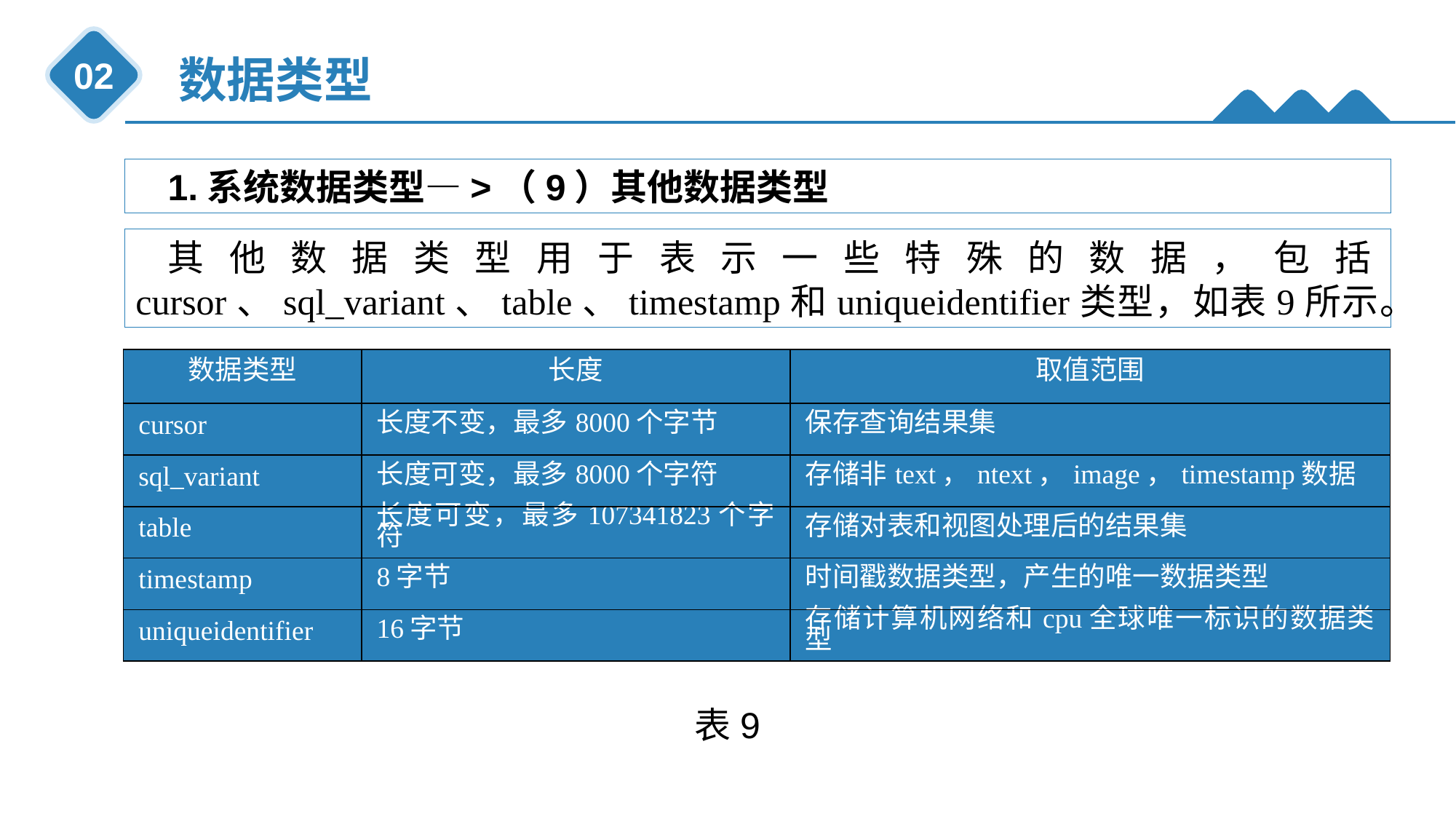

数据类型
02

1.系统数据类型—>（9）其他数据类型
其他数据类型用于表示一些特殊的数据，包括cursor、sql_variant、table、timestamp和uniqueidentifier类型，如表9所示。
| 数据类型 | 长度 | 取值范围 |
| --- | --- | --- |
| cursor | 长度不变，最多8000个字节 | 保存查询结果集 |
| sql\_variant | 长度可变，最多8000个字符 | 存储非text，ntext，image，timestamp数据 |
| table | 长度可变，最多107341823个字符 | 存储对表和视图处理后的结果集 |
| timestamp | 8字节 | 时间戳数据类型，产生的唯一数据类型 |
| uniqueidentifier | 16字节 | 存储计算机网络和cpu全球唯一标识的数据类型 |
表9